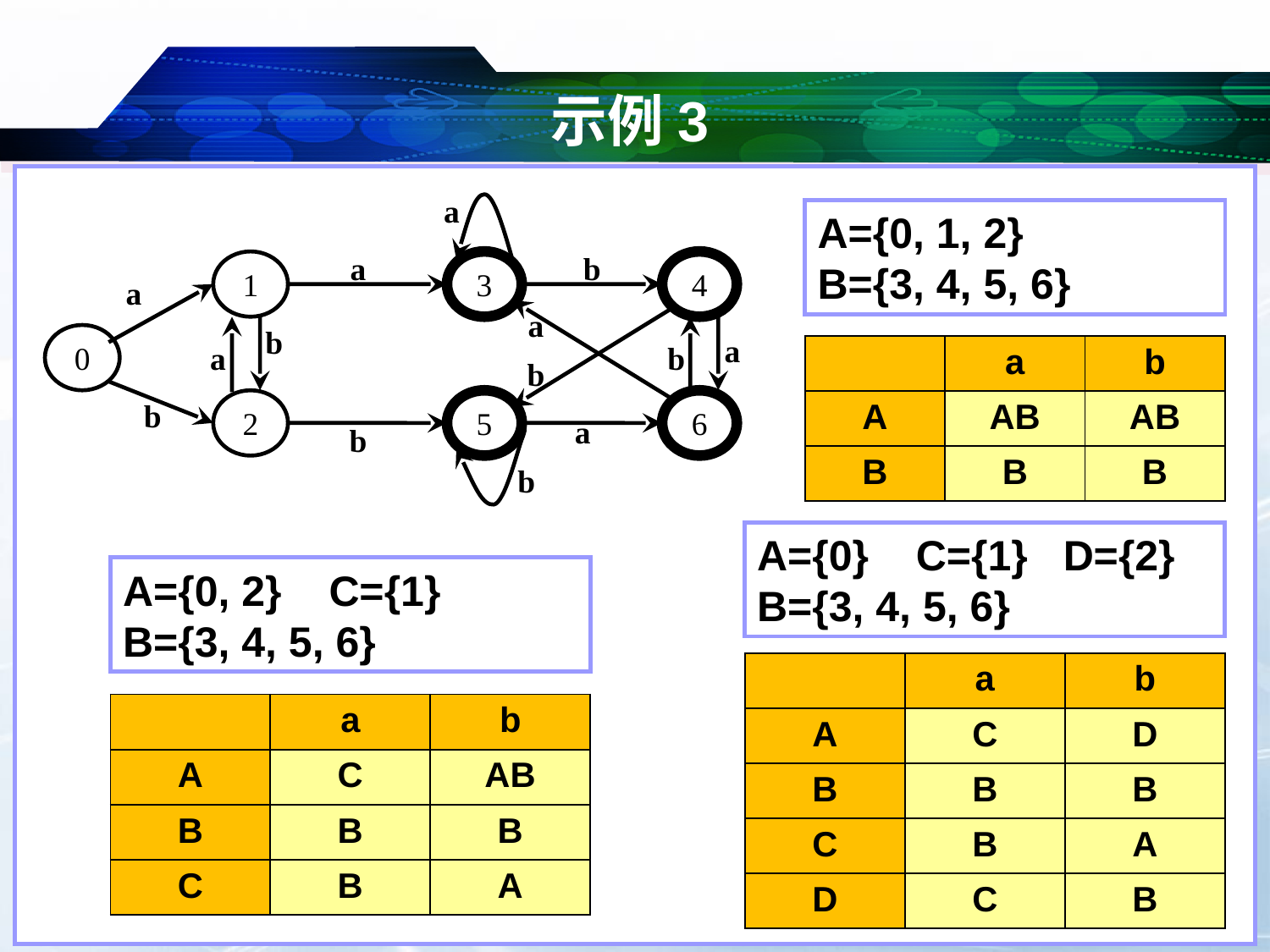

# 示例3

a

a
b
1
3
4
a

a

b

0
a
a
b
b

b
2
5
6
a
b

b
A={0, 1, 2}
B={3, 4, 5, 6}
|  | a | b |
| --- | --- | --- |
| A | AB | AB |
| B | B | B |
A={0}    C={1}   D={2}
B={3, 4, 5, 6}
A={0, 2}    C={1}
B={3, 4, 5, 6}
|  | a | b |
| --- | --- | --- |
| A | C | D |
| B | B | B |
| C | B | A |
| D | C | B |
|  | a | b |
| --- | --- | --- |
| A | C | AB |
| B | B | B |
| C | B | A |